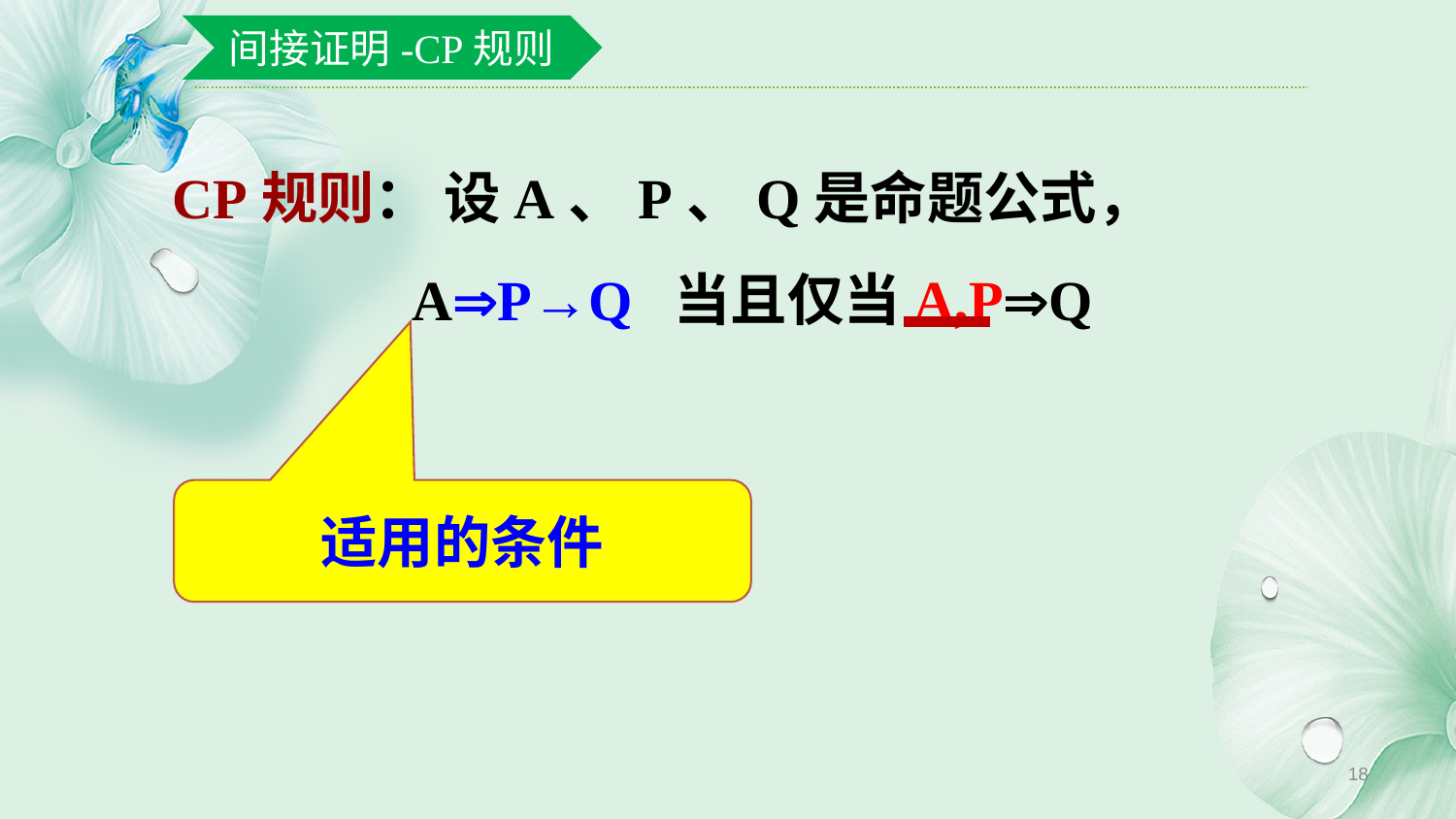

间接证明-CP规则
CP规则： 设A、P、Q是命题公式，
                 A⇒P→Q  当且仅当A,P⇒Q
适用的条件
18